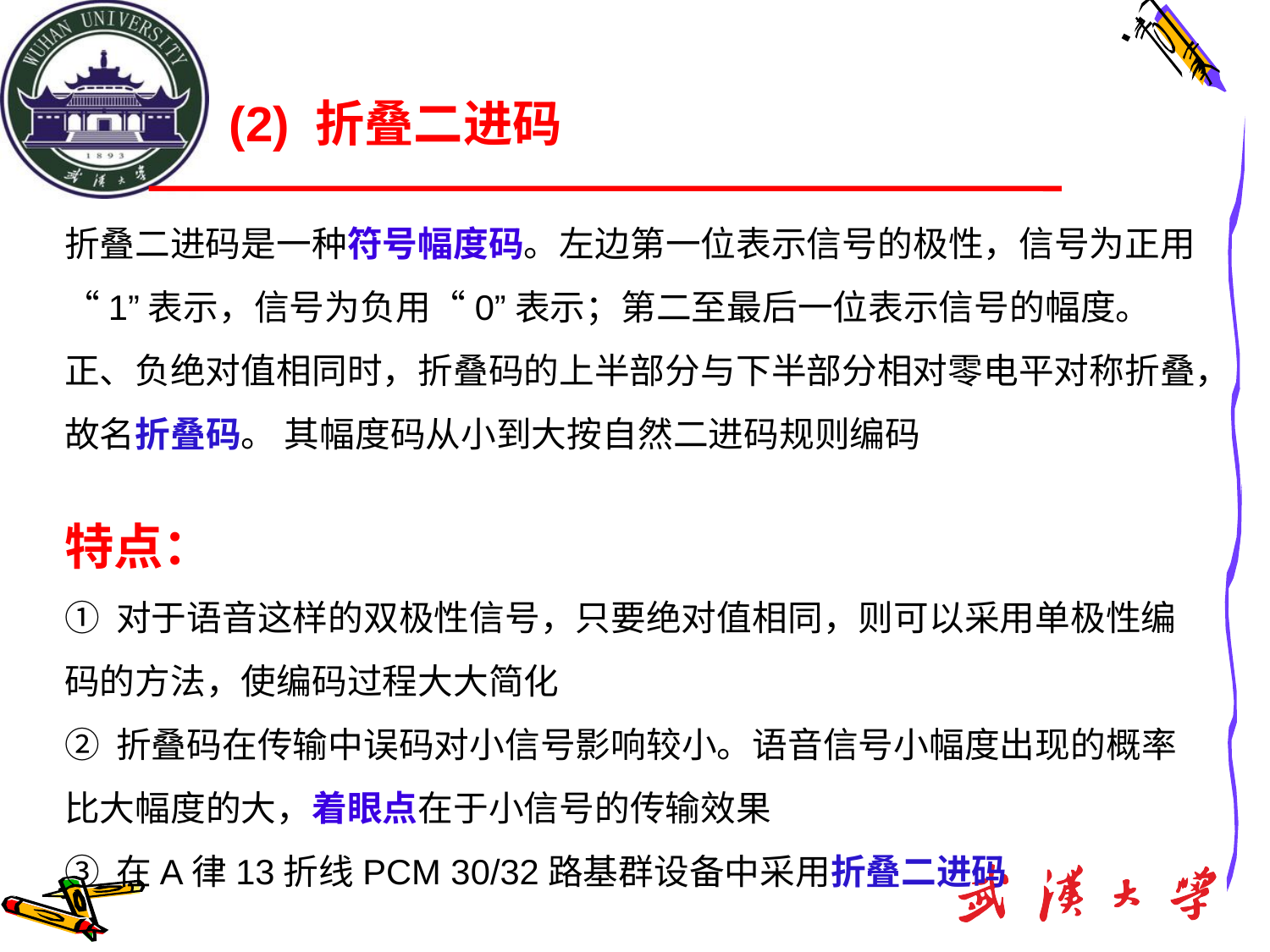

(2) 折叠二进码
折叠二进码是一种符号幅度码。左边第一位表示信号的极性，信号为正用“1”表示，信号为负用“0”表示；第二至最后一位表示信号的幅度。
正、负绝对值相同时，折叠码的上半部分与下半部分相对零电平对称折叠，故名折叠码。 其幅度码从小到大按自然二进码规则编码

特点：
① 对于语音这样的双极性信号，只要绝对值相同，则可以采用单极性编码的方法，使编码过程大大简化
② 折叠码在传输中误码对小信号影响较小。语音信号小幅度出现的概率比大幅度的大，着眼点在于小信号的传输效果
③ 在A律13折线PCM 30/32路基群设备中采用折叠二进码